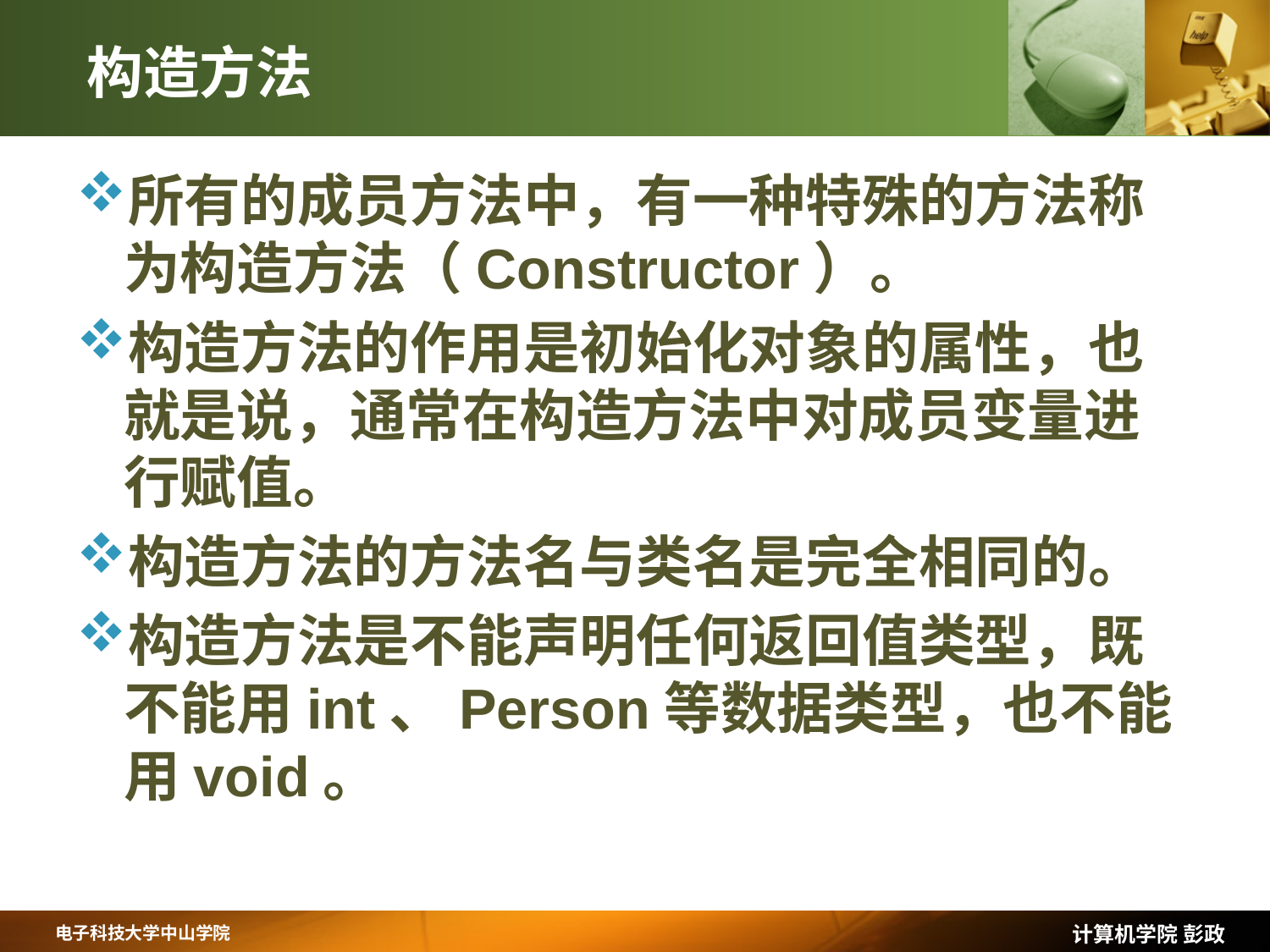

# 构造方法
所有的成员方法中，有一种特殊的方法称为构造方法（Constructor）。
构造方法的作用是初始化对象的属性，也就是说，通常在构造方法中对成员变量进行赋值。
构造方法的方法名与类名是完全相同的。
构造方法是不能声明任何返回值类型，既不能用int、Person等数据类型，也不能用void。
计算机学院 彭政
电子科技大学中山学院